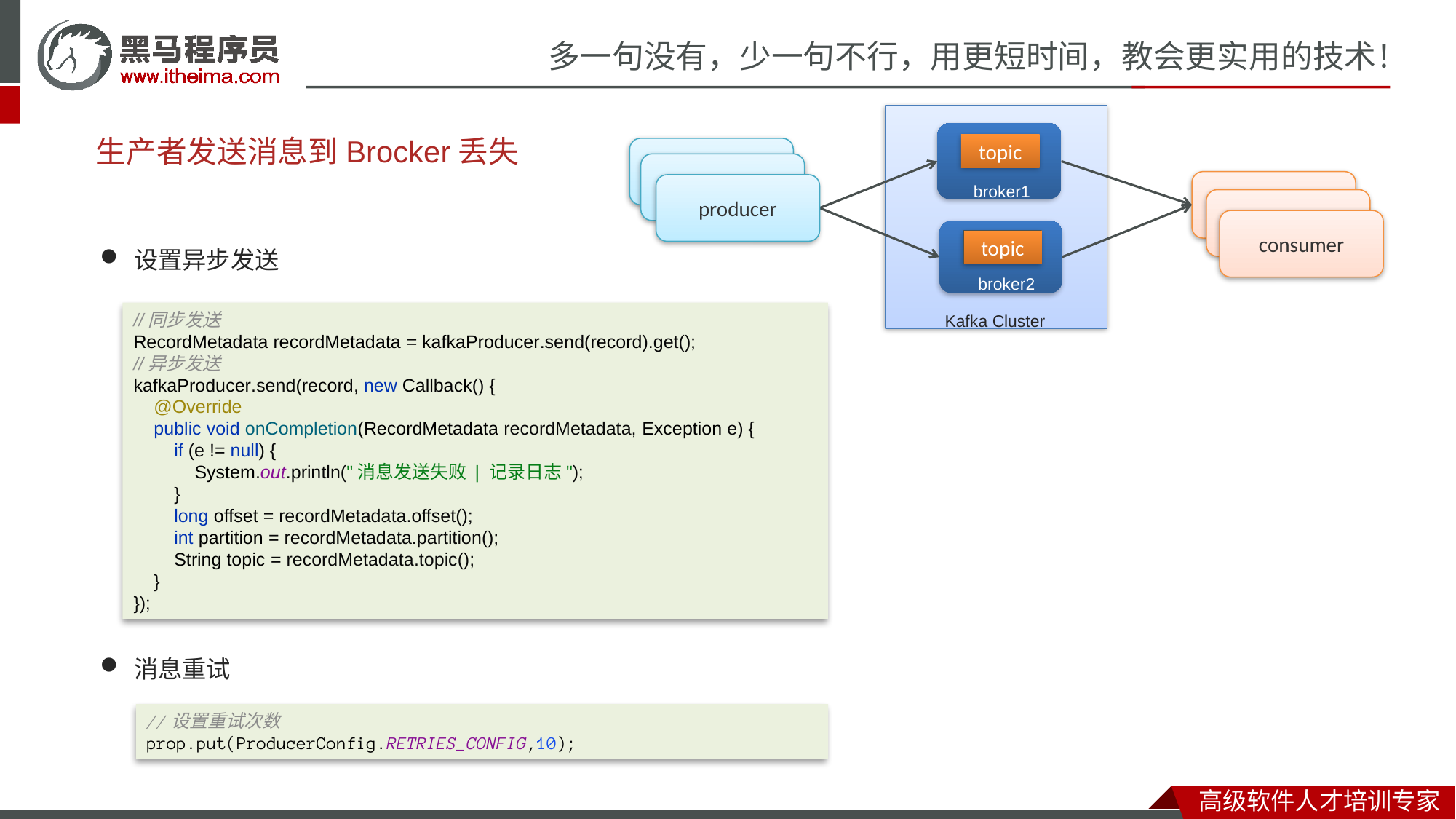

Kafka Cluster

# 生产者发送消息到Brocker丢失

topic
broker1
producer
producer
consumer
producer
consumer
consumer

topic
broker2
设置异步发送
//同步发送
RecordMetadata recordMetadata = kafkaProducer.send(record).get();
//异步发送
kafkaProducer.send(record, new Callback() {
    @Override
    public void onCompletion(RecordMetadata recordMetadata, Exception e) {
        if (e != null) {
            System.out.println("消息发送失败 | 记录日志");
        }
        long offset = recordMetadata.offset();
        int partition = recordMetadata.partition();
        String topic = recordMetadata.topic();
    }
});
消息重试
//设置重试次数
prop.put(ProducerConfig.RETRIES_CONFIG,10);